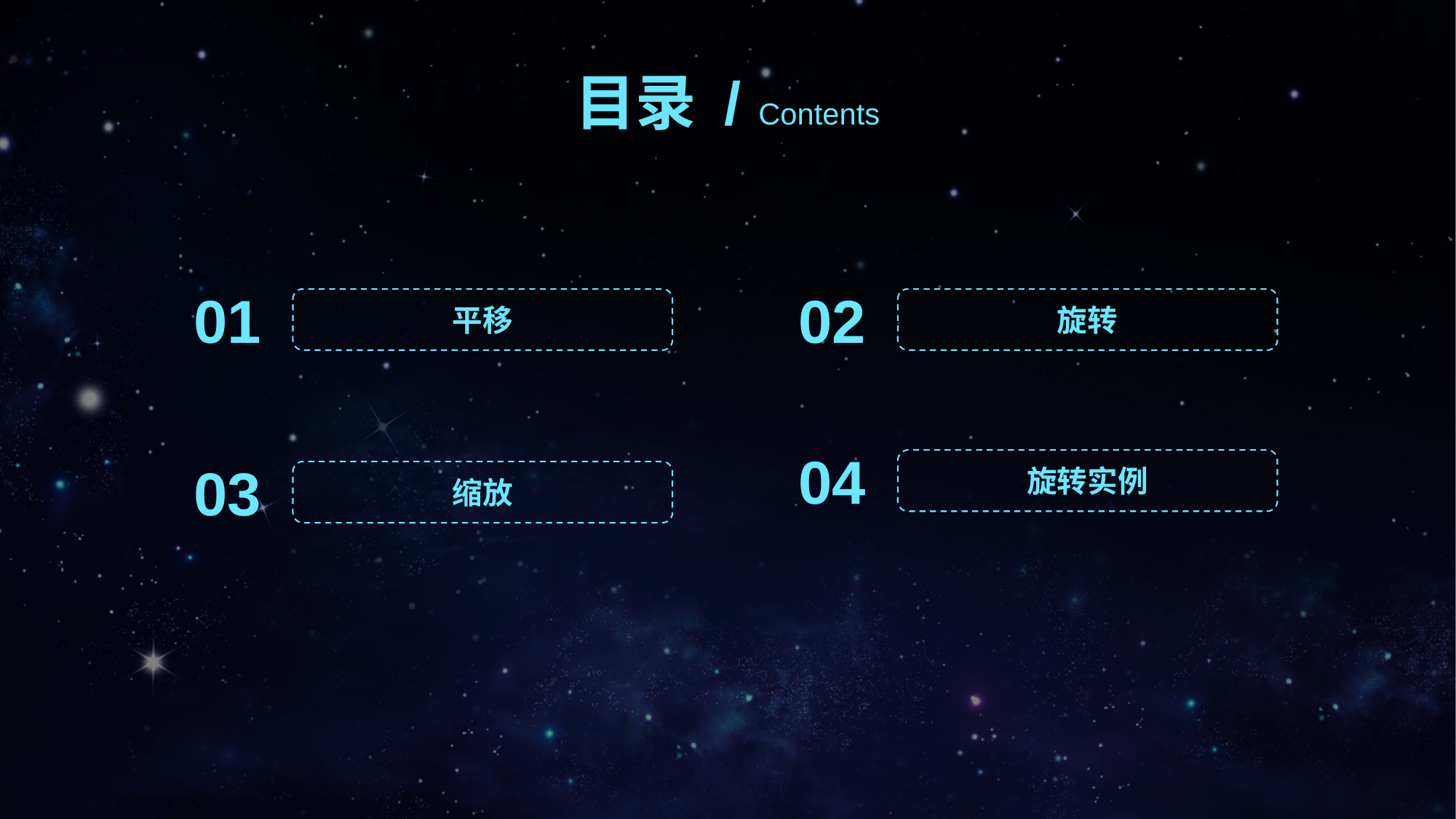

目录 / Contents
01
02
平移
旋转
04
03
旋转实例
缩放